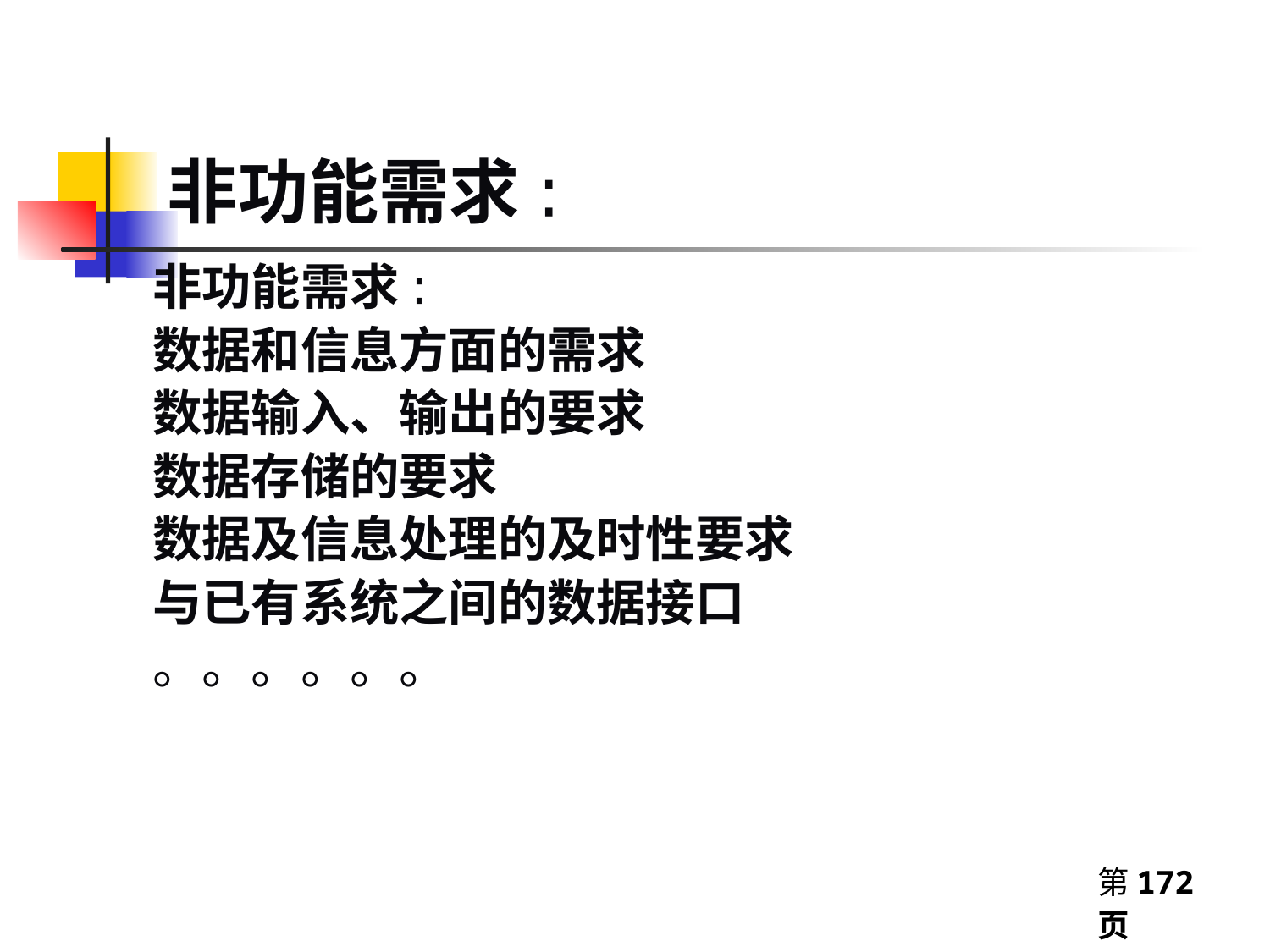

非功能需求:
非功能需求:
数据和信息方面的需求
数据输入、输出的要求
数据存储的要求
数据及信息处理的及时性要求
与已有系统之间的数据接口
。。。。。。